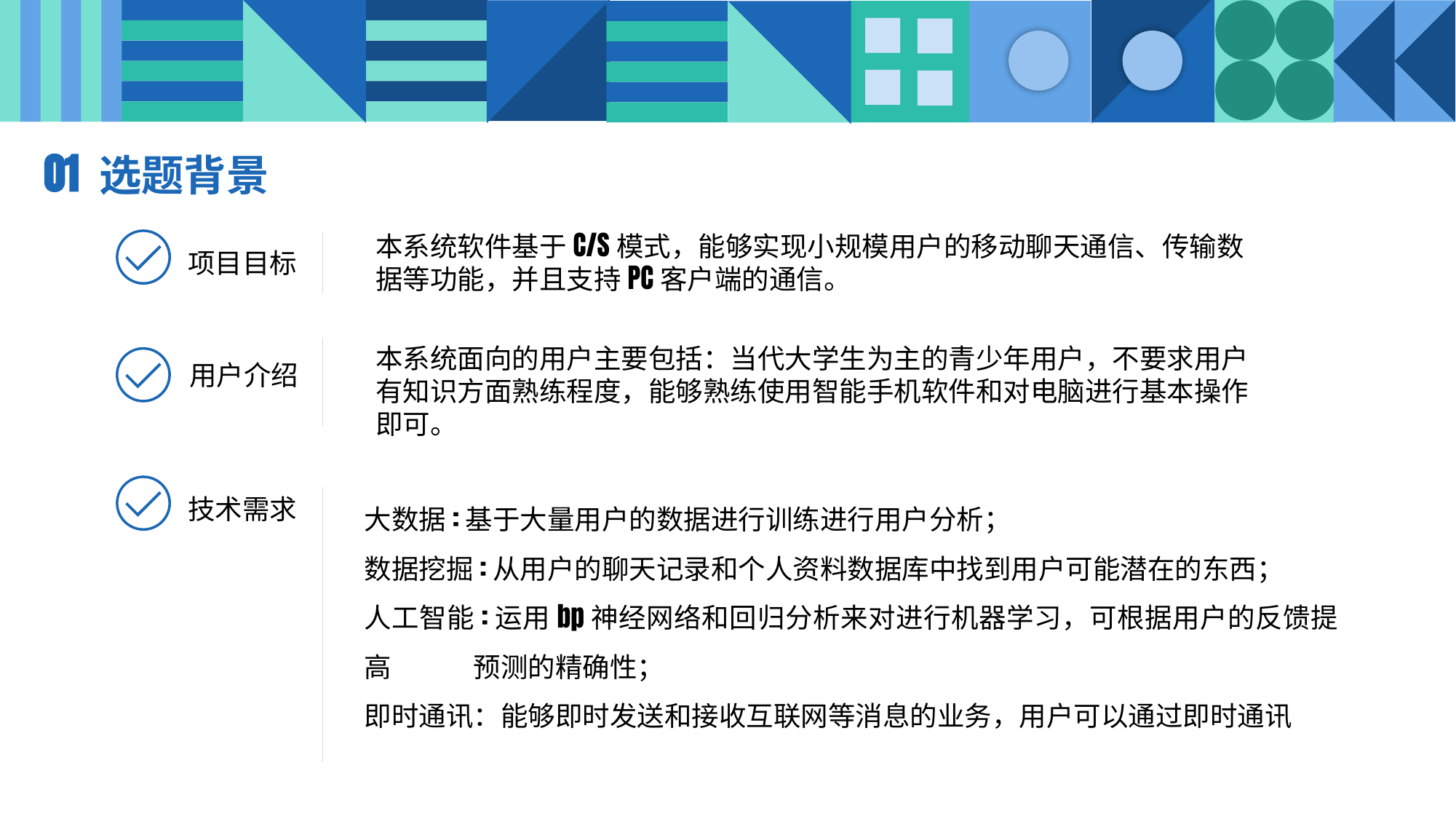

01 选题背景
本系统软件基于C/S模式，能够实现小规模用户的移动聊天通信、传输数据等功能，并且支持PC客户端的通信。

项目目标
本系统面向的用户主要包括：当代大学生为主的青少年用户，不要求用户有知识方面熟练程度，能够熟练使用智能手机软件和对电脑进行基本操作即可。

用户介绍

大数据:基于大量用户的数据进行训练进行用户分析；
数据挖掘:从用户的聊天记录和个人资料数据库中找到用户可能潜在的东西；
人工智能:运用bp神经网络和回归分析来对进行机器学习，可根据用户的反馈提高     	预测的精确性；
即时通讯：能够即时发送和接收互联网等消息的业务，用户可以通过即时通讯
技术需求